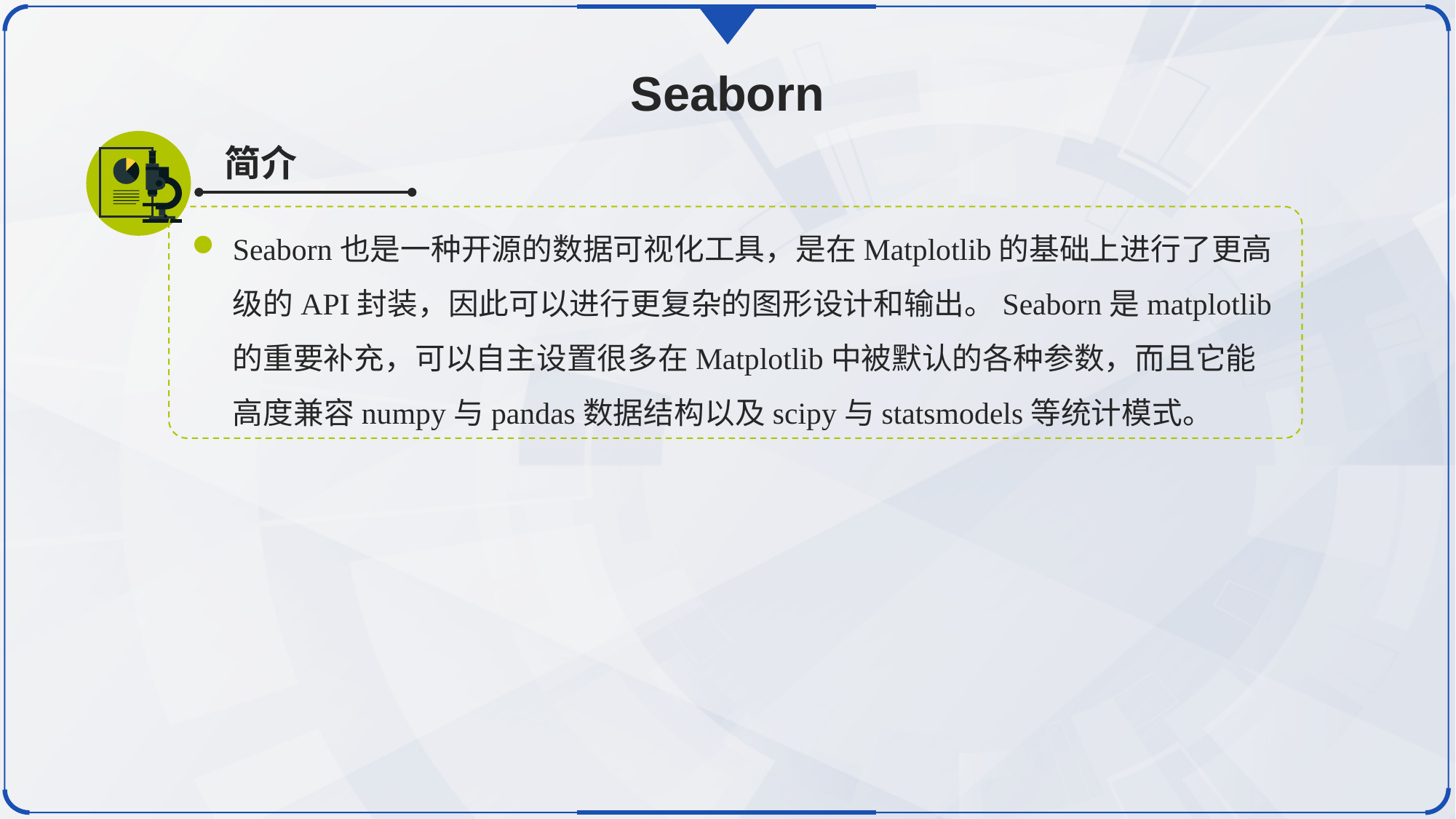

Seaborn

简介

Seaborn也是一种开源的数据可视化工具，是在Matplotlib的基础上进行了更高级的API封装，因此可以进行更复杂的图形设计和输出。Seaborn是matplotlib的重要补充，可以自主设置很多在Matplotlib中被默认的各种参数，而且它能高度兼容numpy与pandas数据结构以及scipy与statsmodels等统计模式。